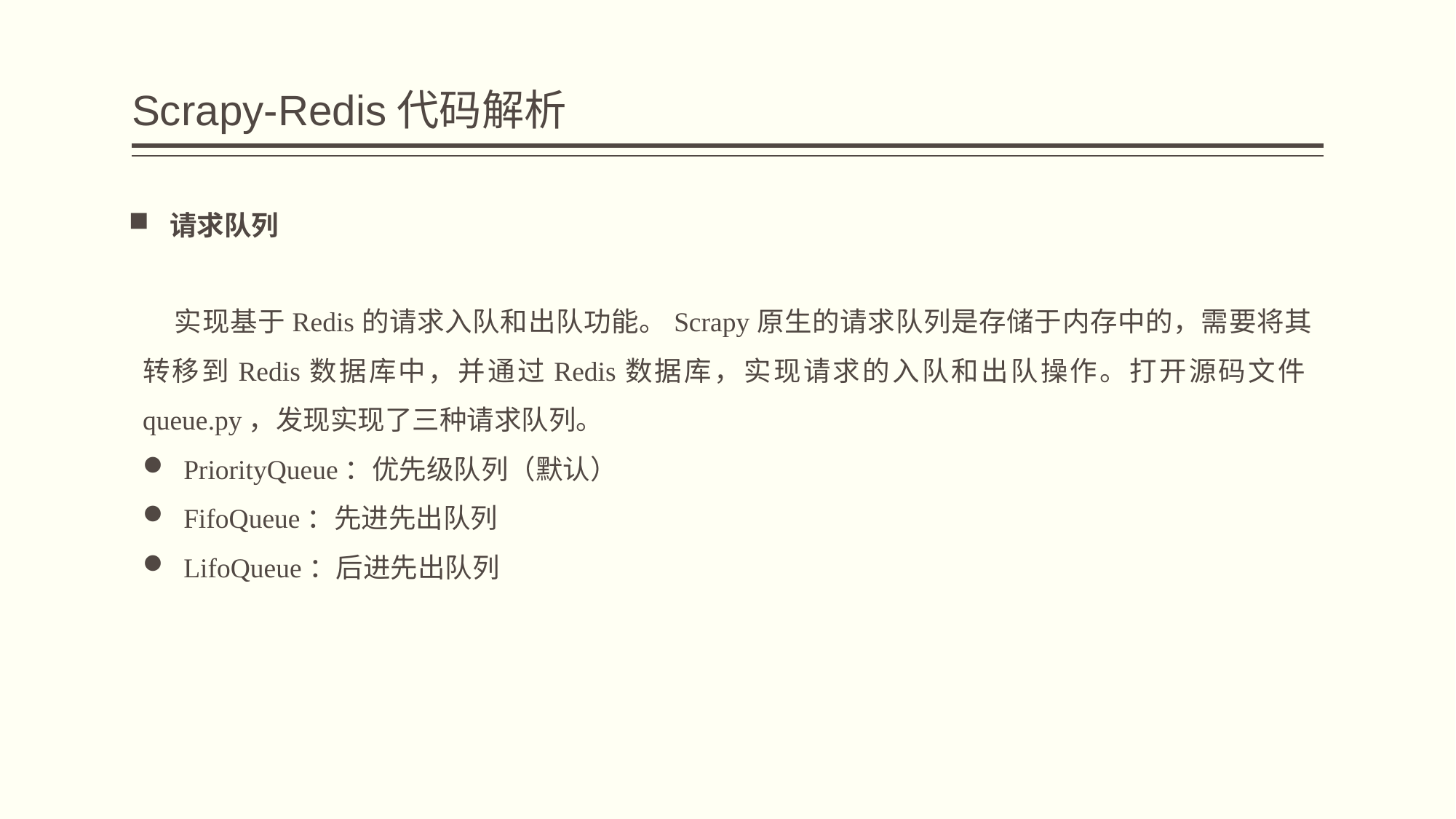

# Scrapy-Redis代码解析
请求队列
实现基于Redis的请求入队和出队功能。Scrapy原生的请求队列是存储于内存中的，需要将其转移到Redis数据库中，并通过Redis数据库，实现请求的入队和出队操作。打开源码文件queue.py，发现实现了三种请求队列。
PriorityQueue：优先级队列（默认）
FifoQueue：先进先出队列
 LifoQueue：后进先出队列